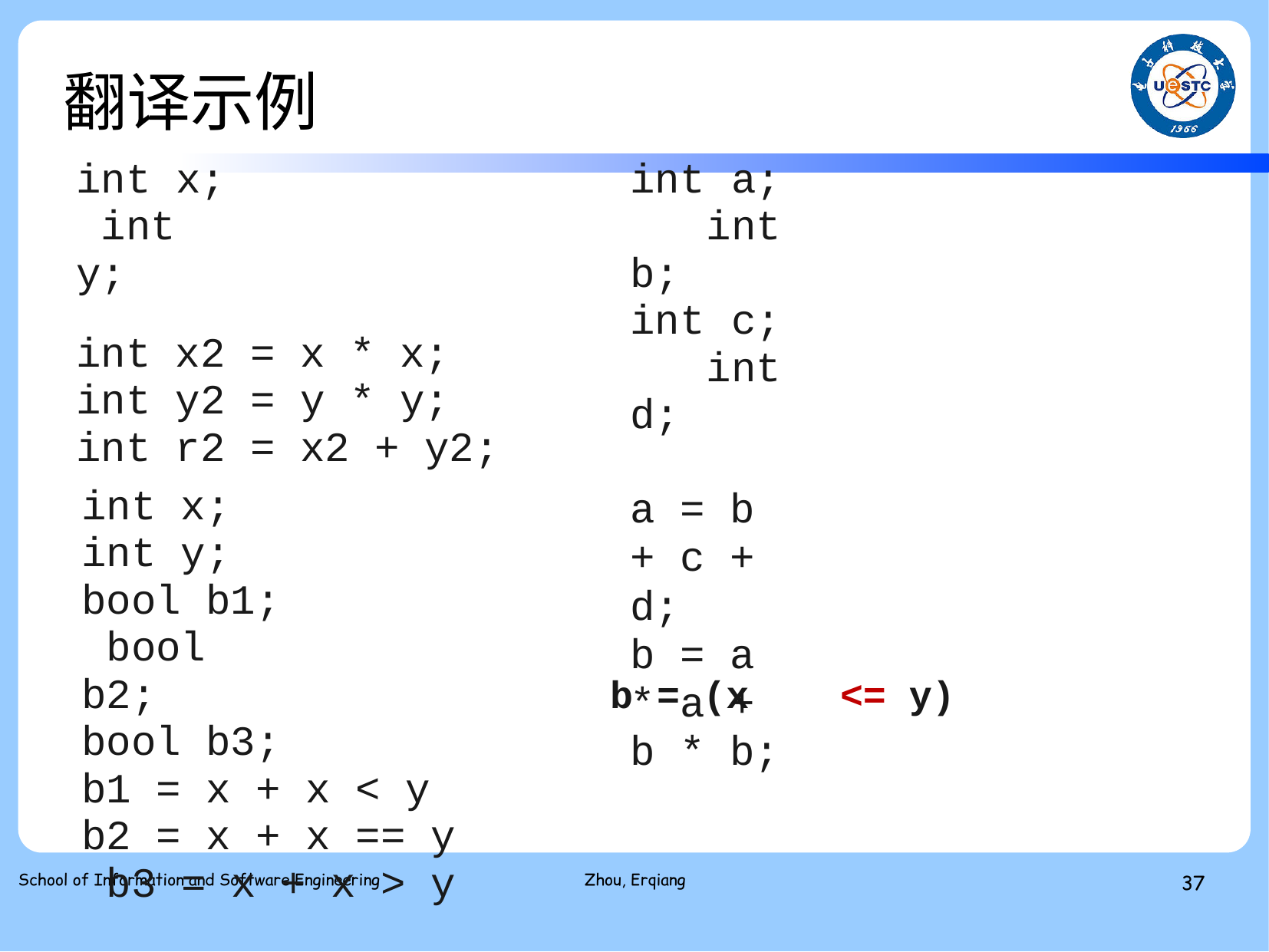

# 翻译示例
int x;  int y;
int x2 = x * x;  int y2 = y * y;  int r2 = x2 + y2;
int a;  int b;  int c;  int d;

a = b + c + d;
b = a * a + b * b;
int x;  int y;  bool b1;  bool b2;  bool b3;
b1 = x + x < y  b2 = x + x == y  b3 = x + x > y
b = (x	<= y)
School of Information and Software Engineering
Zhou, Erqiang
37